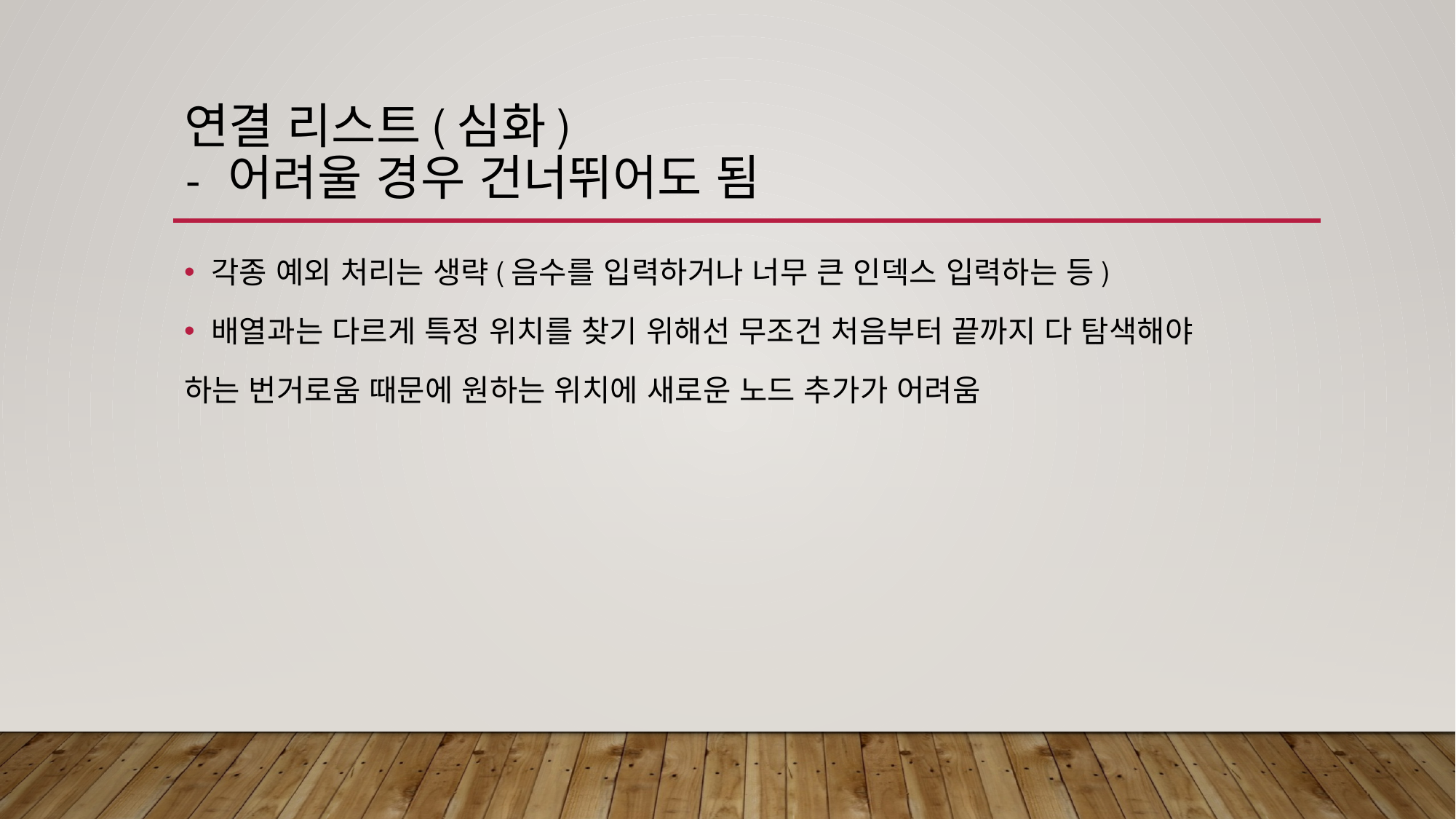

# 연결 리스트(심화) - 어려울 경우 건너뛰어도 됨
각종 예외 처리는 생략(음수를 입력하거나 너무 큰 인덱스 입력하는 등)
배열과는 다르게 특정 위치를 찾기 위해선 무조건 처음부터 끝까지 다 탐색해야
하는 번거로움 때문에 원하는 위치에 새로운 노드 추가가 어려움